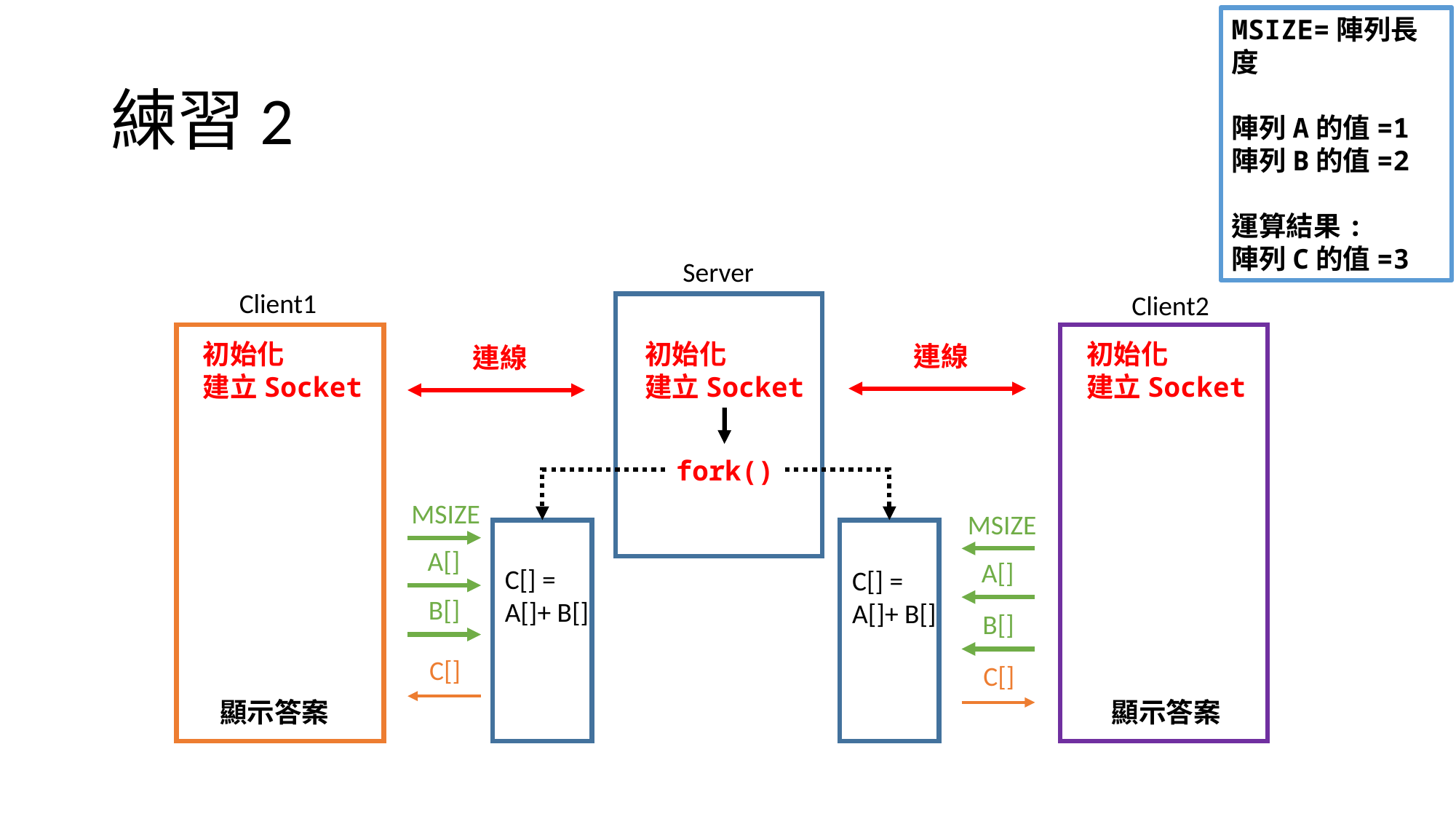

MSIZE=陣列長度

陣列A的值=1
陣列B的值=2

運算結果:
陣列C的值=3
# 練習2
Server
Client1
Client2

初始化
建立Socket
初始化
建立Socket
初始化
建立Socket
連線
連線
fork()
MSIZE
MSIZE

A[]
A[]
C[] =
A[]+ B[]
C[] =
A[]+ B[]
B[]
B[]
C[]
C[]
顯示答案
顯示答案